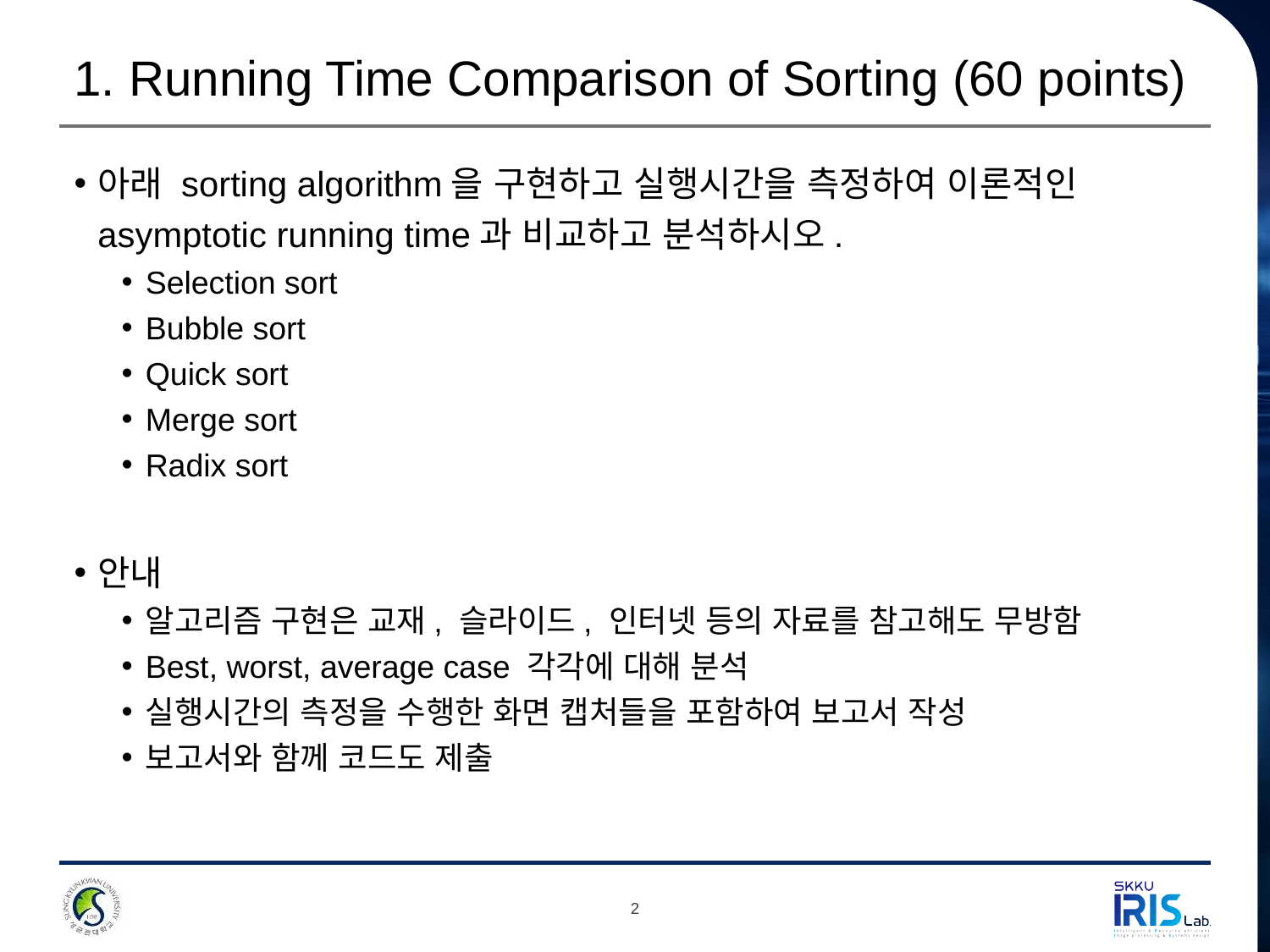

# 1. Running Time Comparison of Sorting (60 points)
아래 sorting algorithm을 구현하고 실행시간을 측정하여 이론적인 asymptotic running time과 비교하고 분석하시오.
Selection sort
Bubble sort
Quick sort
Merge sort
Radix sort

안내
알고리즘 구현은 교재, 슬라이드, 인터넷 등의 자료를 참고해도 무방함
Best, worst, average case 각각에 대해 분석
실행시간의 측정을 수행한 화면 캡처들을 포함하여 보고서 작성
보고서와 함께 코드도 제출

2